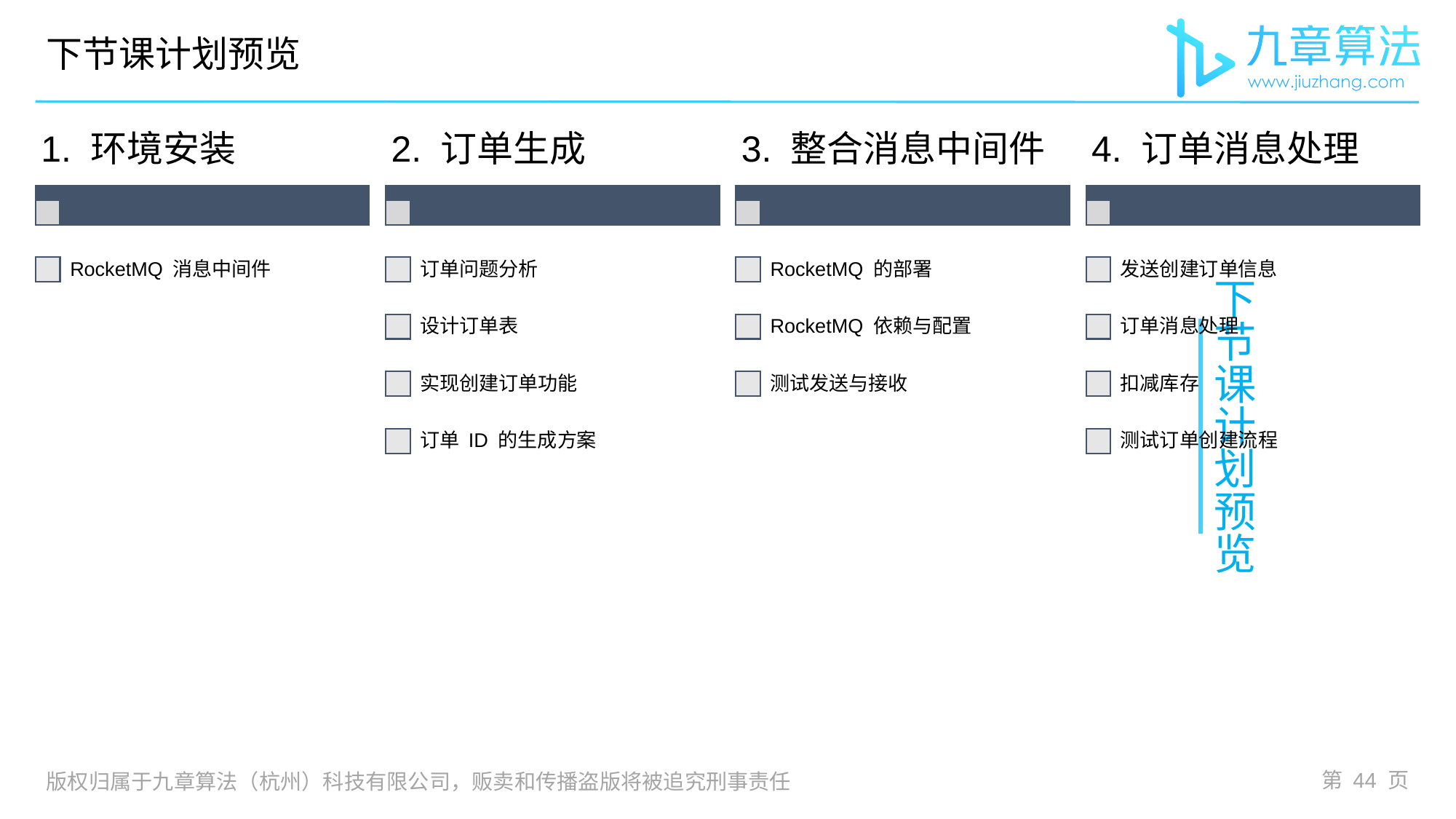

下节课计划预览

# 下节课计划预览
1. 环境安装
RocketMQ 消息中间件
2. 订单生成
订单问题分析
设计订单表
实现创建订单功能
订单 ID 的生成方案
3. 整合消息中间件
RocketMQ 的部署
RocketMQ 依赖与配置
测试发送与接收
4. 订单消息处理
发送创建订单信息
订单消息处理
扣减库存
测试订单创建流程